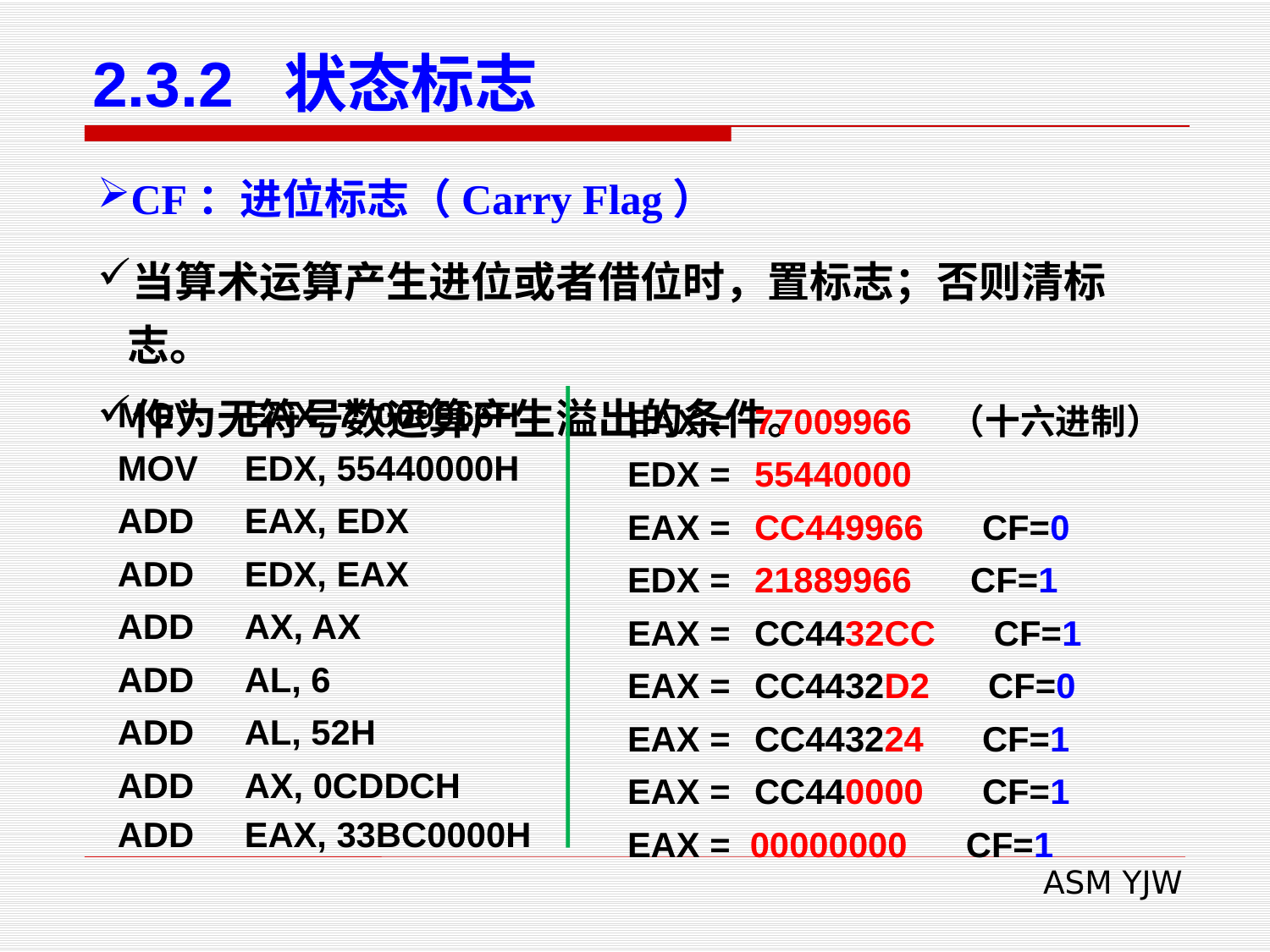

# 2.3.2  状态标志
CF：进位标志（Carry Flag）
当算术运算产生进位或者借位时，置标志；否则清标志。
作为无符号数运算产生溢出的条件。
MOV	EAX, 77009966H
MOV	EDX, 55440000H
ADD	EAX, EDX
ADD	EDX, EAX
ADD	AX, AX
ADD	AL, 6
ADD	AL, 52H
ADD	AX, 0CDDCH
ADD	EAX, 33BC0000H
EAX =	77009966   （十六进制）
EDX =	55440000
EAX =	CC449966      CF=0
EDX =	21889966      CF=1
EAX =	CC4432CC      CF=1
EAX =	CC4432D2      CF=0
EAX =	CC443224      CF=1
EAX =	CC440000      CF=1
EAX =  00000000      CF=1